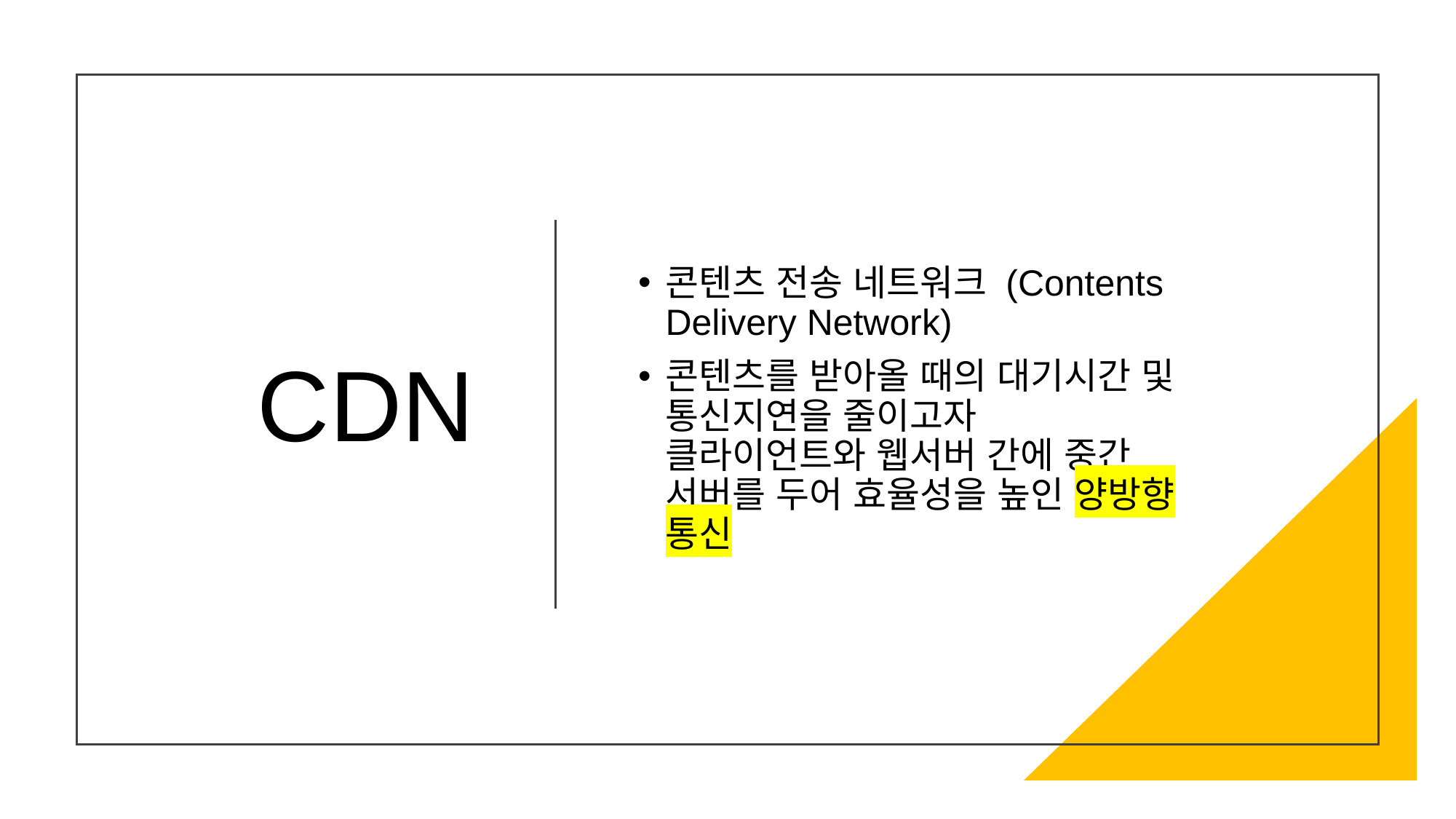

# CDN
콘텐츠 전송 네트워크 (Contents Delivery Network)
콘텐츠를 받아올 때의 대기시간 및 통신지연을 줄이고자 클라이언트와 웹서버 간에 중간 서버를 두어 효율성을 높인 양방향 통신